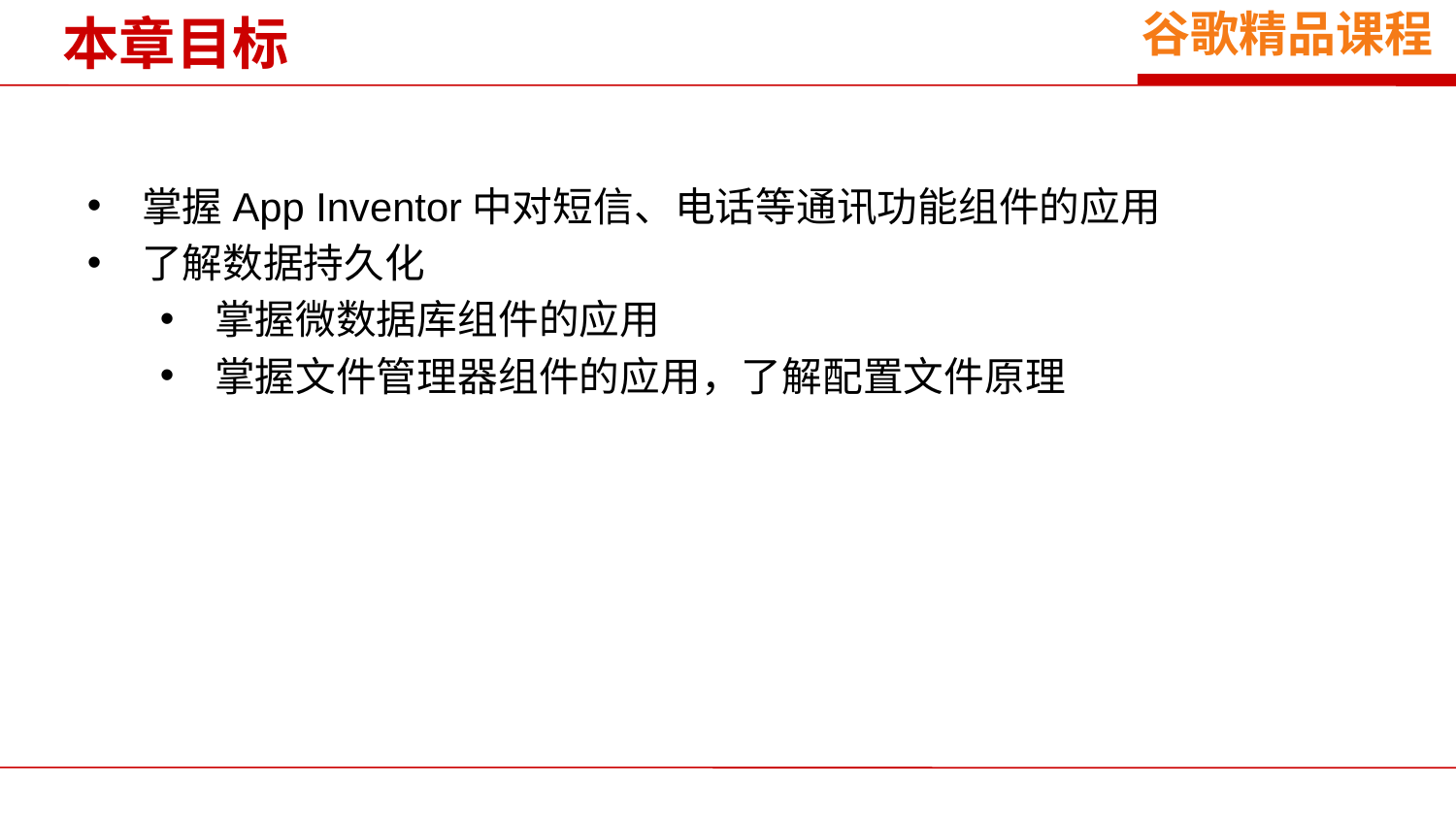

谷歌精品课程
本章目标

掌握App Inventor中对短信、电话等通讯功能组件的应用
了解数据持久化
掌握微数据库组件的应用
掌握文件管理器组件的应用，了解配置文件原理